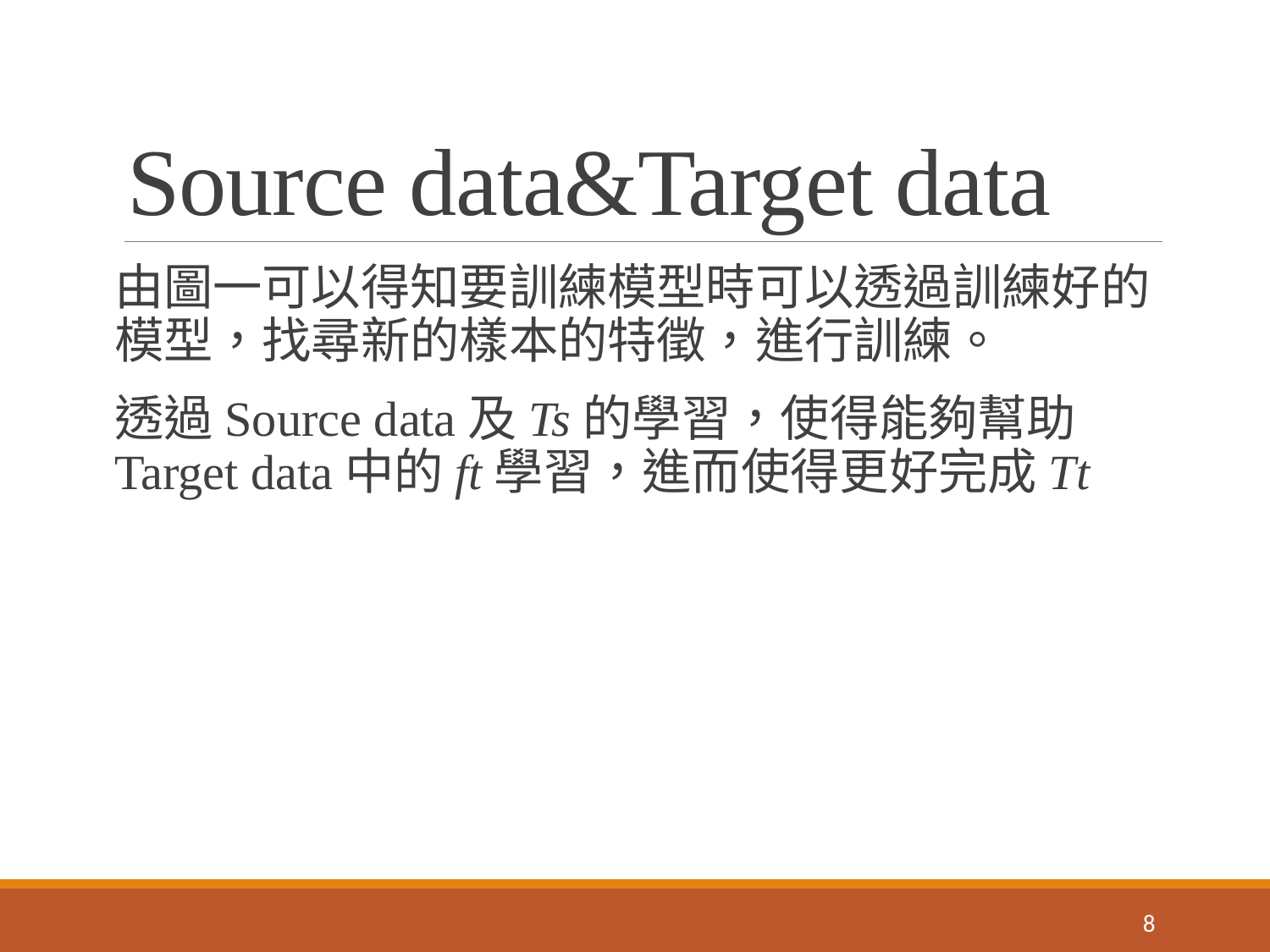

# Source data&Target data
由圖一可以得知要訓練模型時可以透過訓練好的模型，找尋新的樣本的特徵，進行訓練。
透過Source data及Ts的學習，使得能夠幫助Target data中的ft學習，進而使得更好完成Tt
8